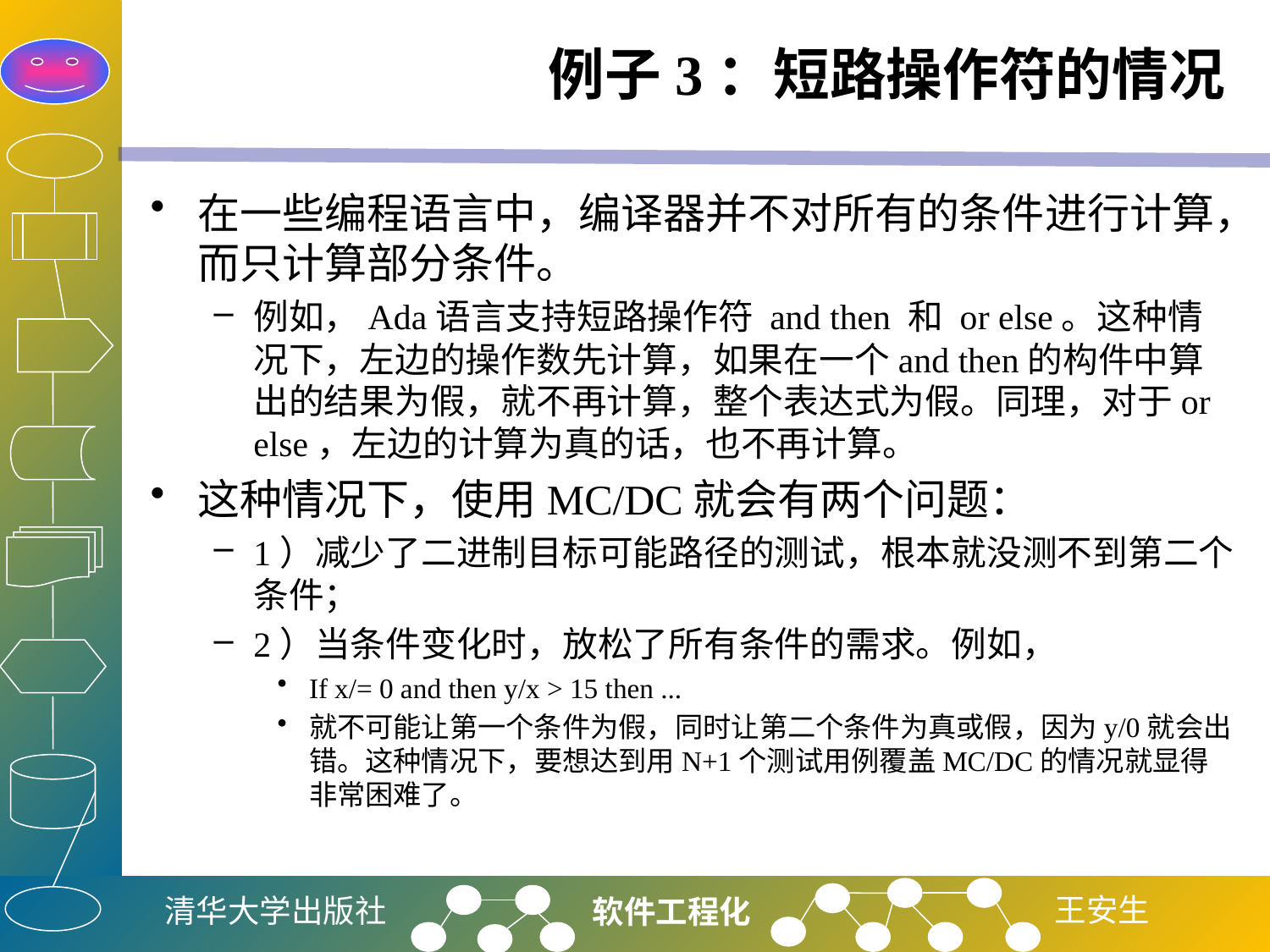

# 例子3：短路操作符的情况
在一些编程语言中，编译器并不对所有的条件进行计算，而只计算部分条件。
例如，Ada语言支持短路操作符 and then 和 or else。这种情况下，左边的操作数先计算，如果在一个and then的构件中算出的结果为假，就不再计算，整个表达式为假。同理，对于or else，左边的计算为真的话，也不再计算。
这种情况下，使用MC/DC就会有两个问题：
1）减少了二进制目标可能路径的测试，根本就没测不到第二个条件；
2）当条件变化时，放松了所有条件的需求。例如，
If x/= 0 and then y/x > 15 then ...
就不可能让第一个条件为假，同时让第二个条件为真或假，因为y/0就会出错。这种情况下，要想达到用N+1个测试用例覆盖MC/DC的情况就显得非常困难了。